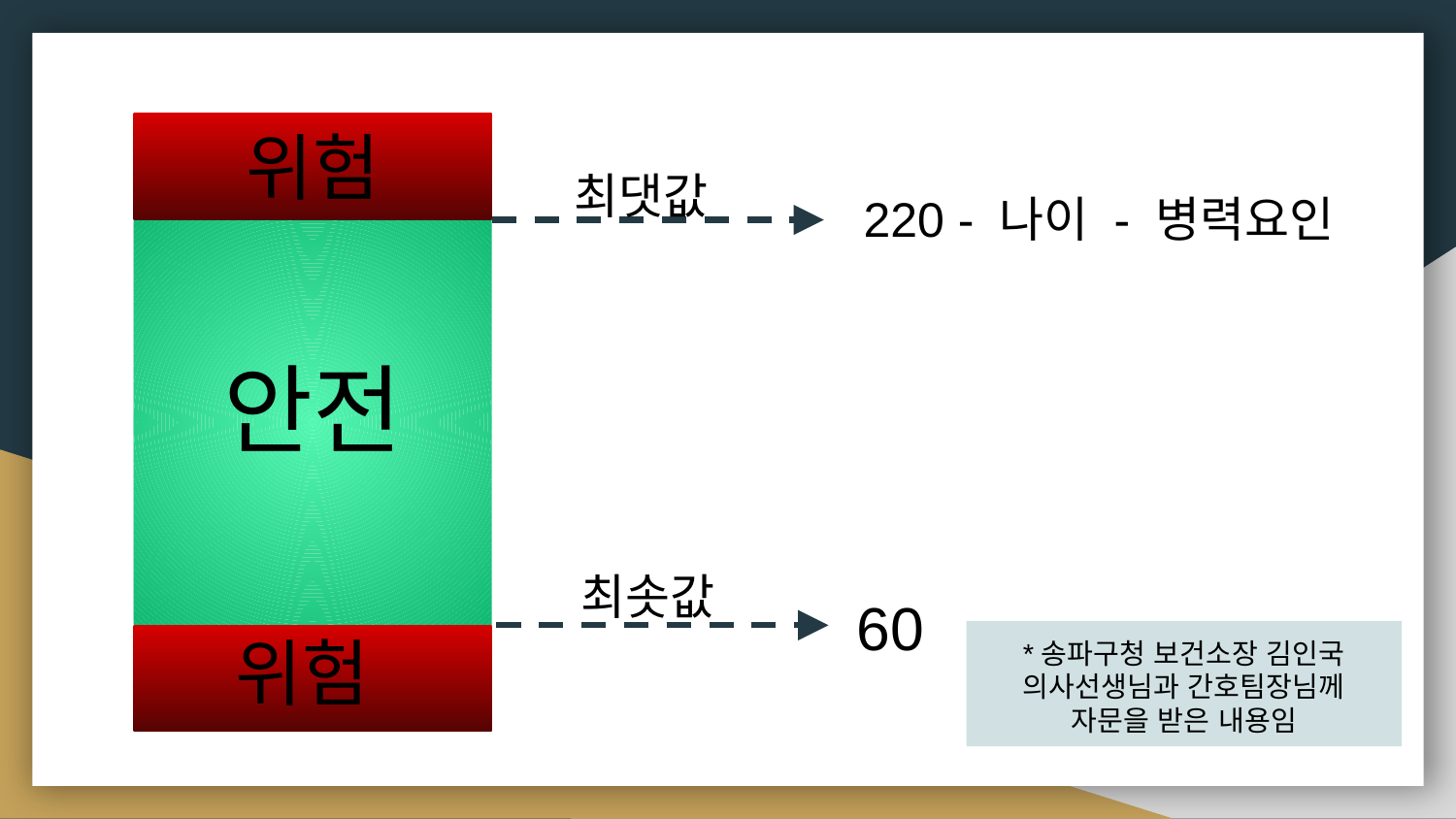

위험

최댓값
220 - 나이 - 병력요인

안전
최솟값
60
위험
*송파구청 보건소장 김인국 의사선생님과 간호팀장님께 자문을 받은 내용임